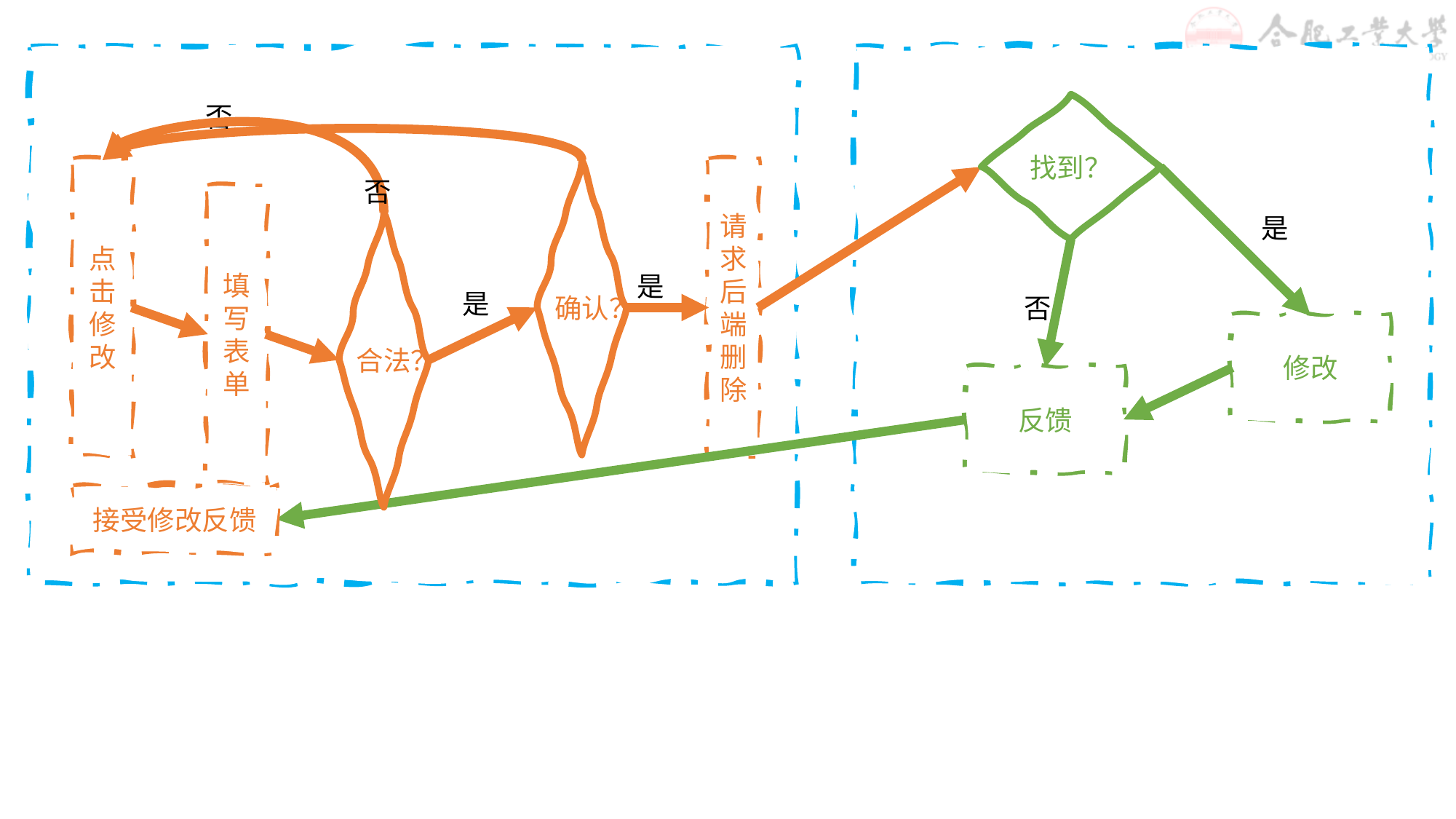

否
找到？
点击修改
确认？
请求后端删除
否
填写表单
是
合法？
是
是
否
修改
反馈
接受修改反馈